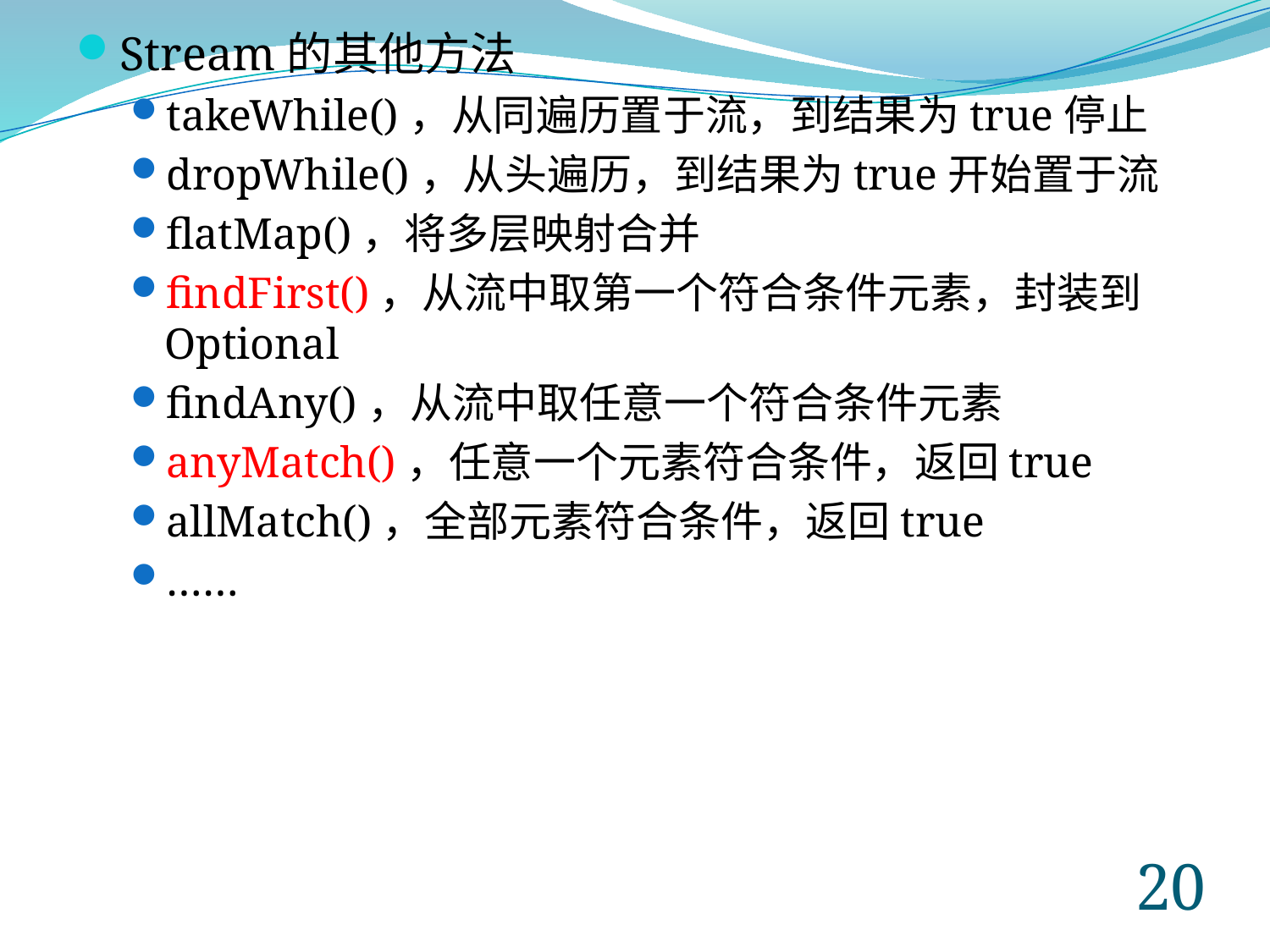

Stream的其他方法
takeWhile()，从同遍历置于流，到结果为true停止
dropWhile()，从头遍历，到结果为true开始置于流
flatMap()，将多层映射合并
findFirst()，从流中取第一个符合条件元素，封装到Optional
findAny()，从流中取任意一个符合条件元素
anyMatch()，任意一个元素符合条件，返回true
allMatch()，全部元素符合条件，返回true
……
20